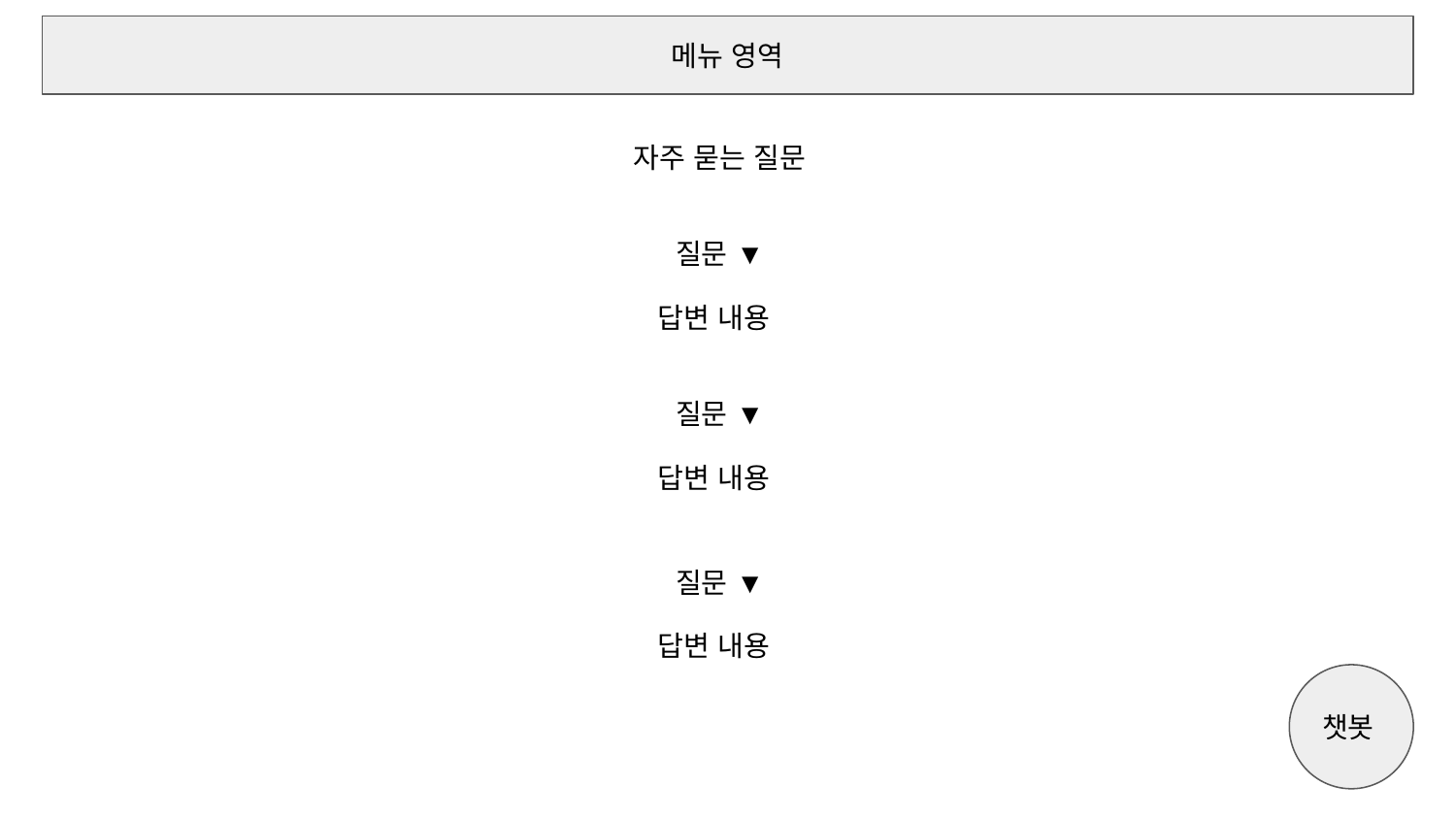

메뉴 영역
자주 묻는 질문
질문 ▼
답변 내용
질문 ▼
답변 내용
질문 ▼
답변 내용
챗봇